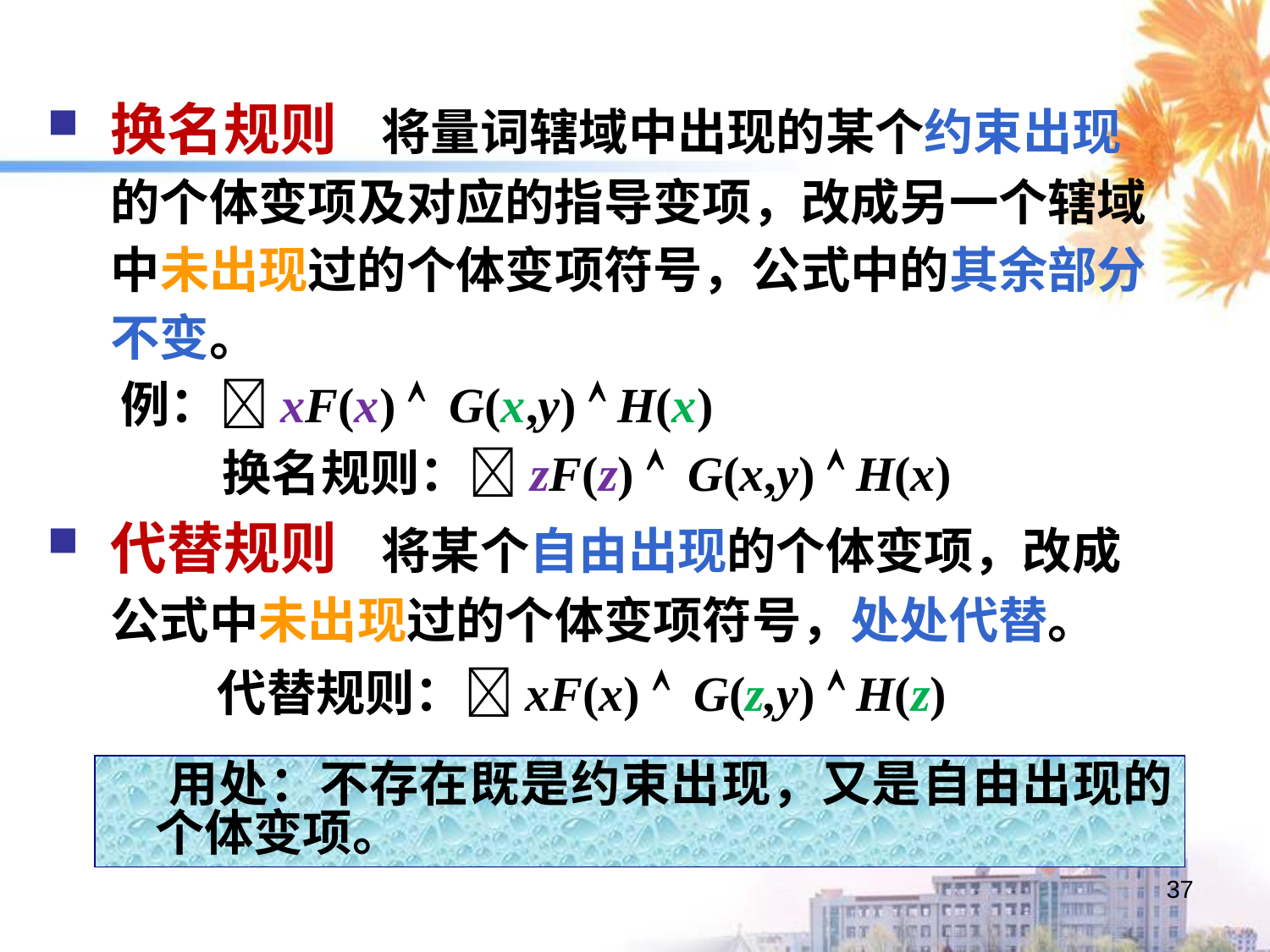

换名规则    将量词辖域中出现的某个约束出现的个体变项及对应的指导变项，改成另一个辖域中未出现过的个体变项符号，公式中的其余部分不变。

代替规则    将某个自由出现的个体变项，改成公式中未出现过的个体变项符号，处处代替。
例：∀xF(x) ∧  G(x,y) ∧ H(x)
        换名规则：∀zF(z) ∧  G(x,y) ∧ H(x)
代替规则：∀xF(x) ∧  G(z,y) ∧ H(z)
    用处：不存在既是约束出现，又是自由出现的个体变项。
37